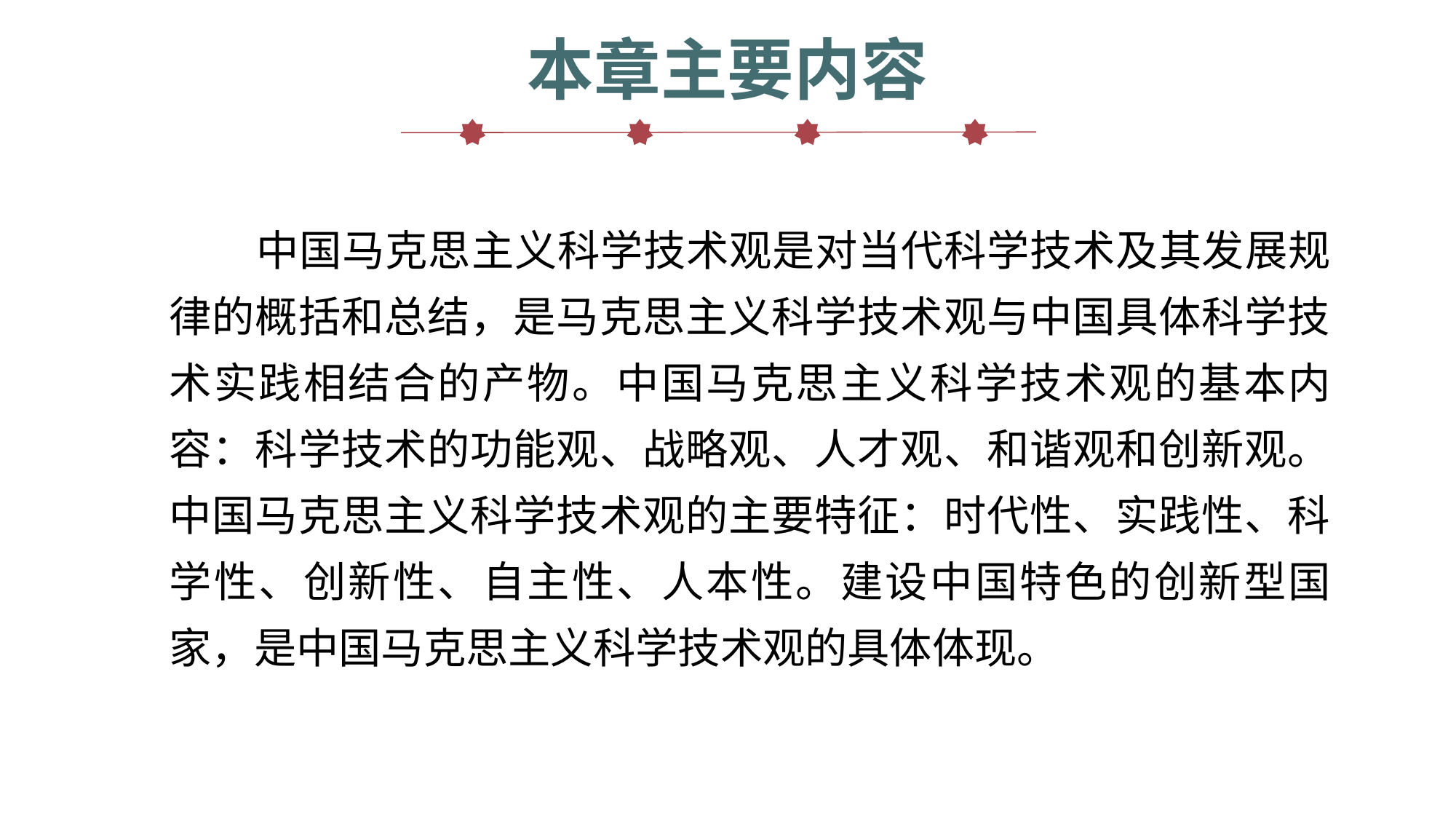

本章主要内容
中国马克思主义科学技术观是对当代科学技术及其发展规律的概括和总结，是马克思主义科学技术观与中国具体科学技术实践相结合的产物。中国马克思主义科学技术观的基本内容：科学技术的功能观、战略观、人才观、和谐观和创新观。中国马克思主义科学技术观的主要特征：时代性、实践性、科学性、创新性、自主性、人本性。建设中国特色的创新型国家，是中国马克思主义科学技术观的具体体现。